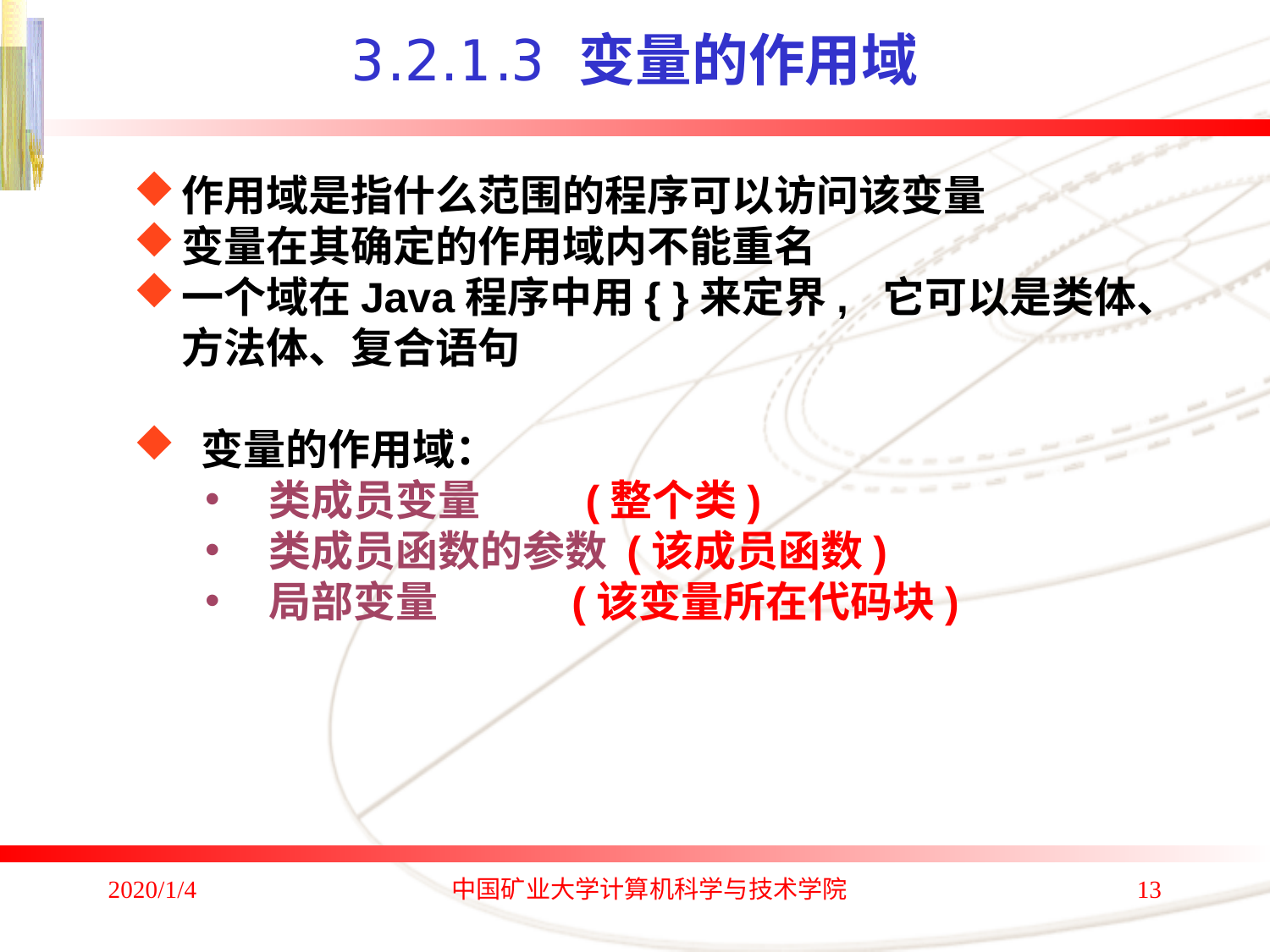

# 3.2.1.3 变量的作用域
作用域是指什么范围的程序可以访问该变量
变量在其确定的作用域内不能重名
一个域在Java程序中用{ }来定界,  它可以是类体、方法体、复合语句

 变量的作用域：
类成员变量          (整个类)
类成员函数的参数 (该成员函数)
局部变量             (该变量所在代码块)

2020/1/4
中国矿业大学计算机科学与技术学院
13